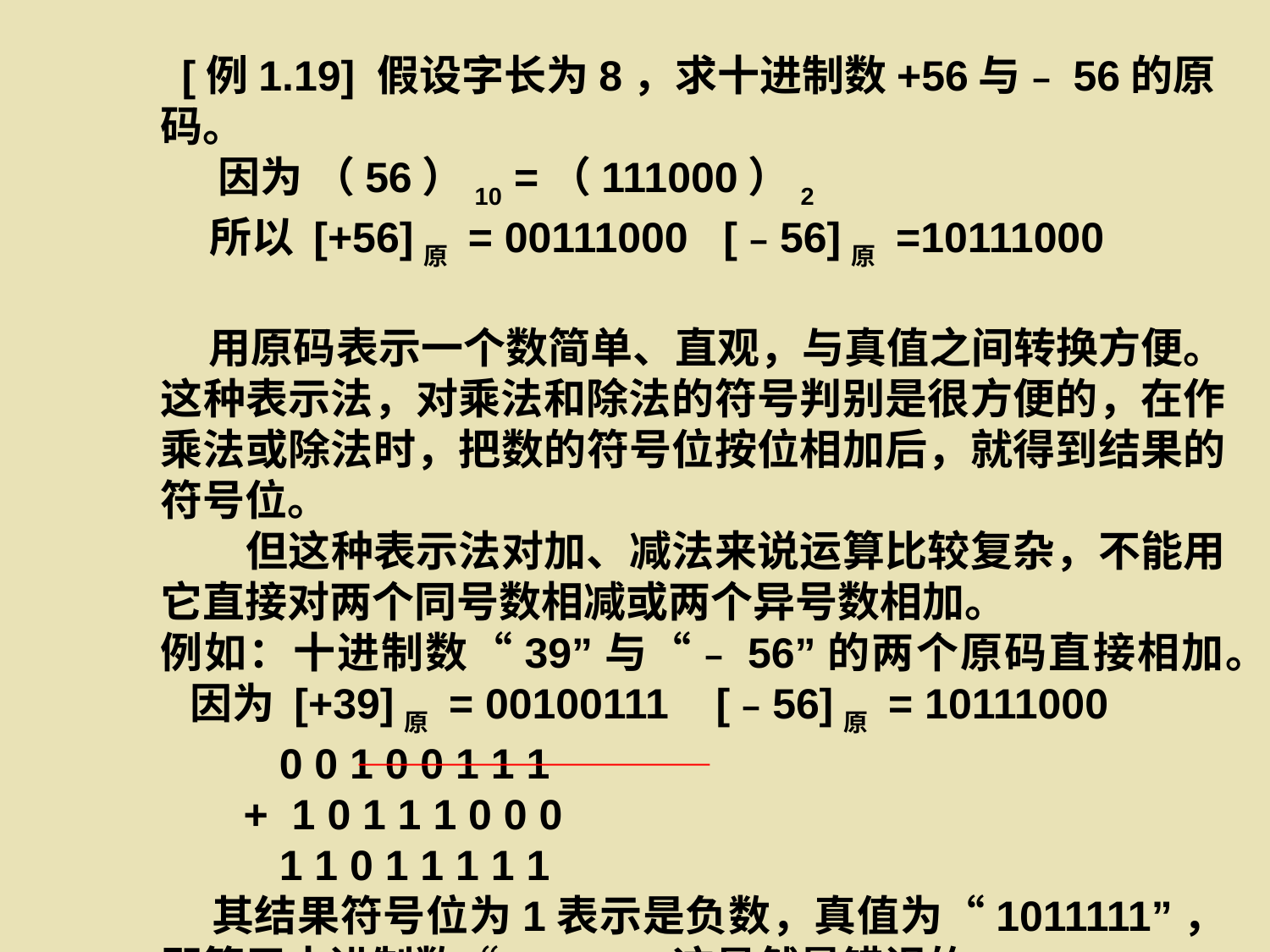

[例1.19] 假设字长为8，求十进制数+56与﹣56的原码。
     因为 （56）10 =（111000）2
       所以 [+56]原 = 00111000   [﹣56]原 =10111000

    用原码表示一个数简单、直观，与真值之间转换方便。这种表示法，对乘法和除法的符号判别是很方便的，在作乘法或除法时，把数的符号位按位相加后，就得到结果的符号位。
　　但这种表示法对加、减法来说运算比较复杂，不能用它直接对两个同号数相减或两个异号数相加。
例如：十进制数“39”与“﹣56”的两个原码直接相加。
  因为 [+39]原 = 00100111    [﹣56]原 = 10111000
          0 0 1 0 0 1 1 1
       +  1 0 1 1 1 0 0 0
          1 1 0 1 1 1 1 1
    其结果符号位为1表示是负数，真值为“1011111”，即等于十进制数“﹣95”，这显然是错误的。